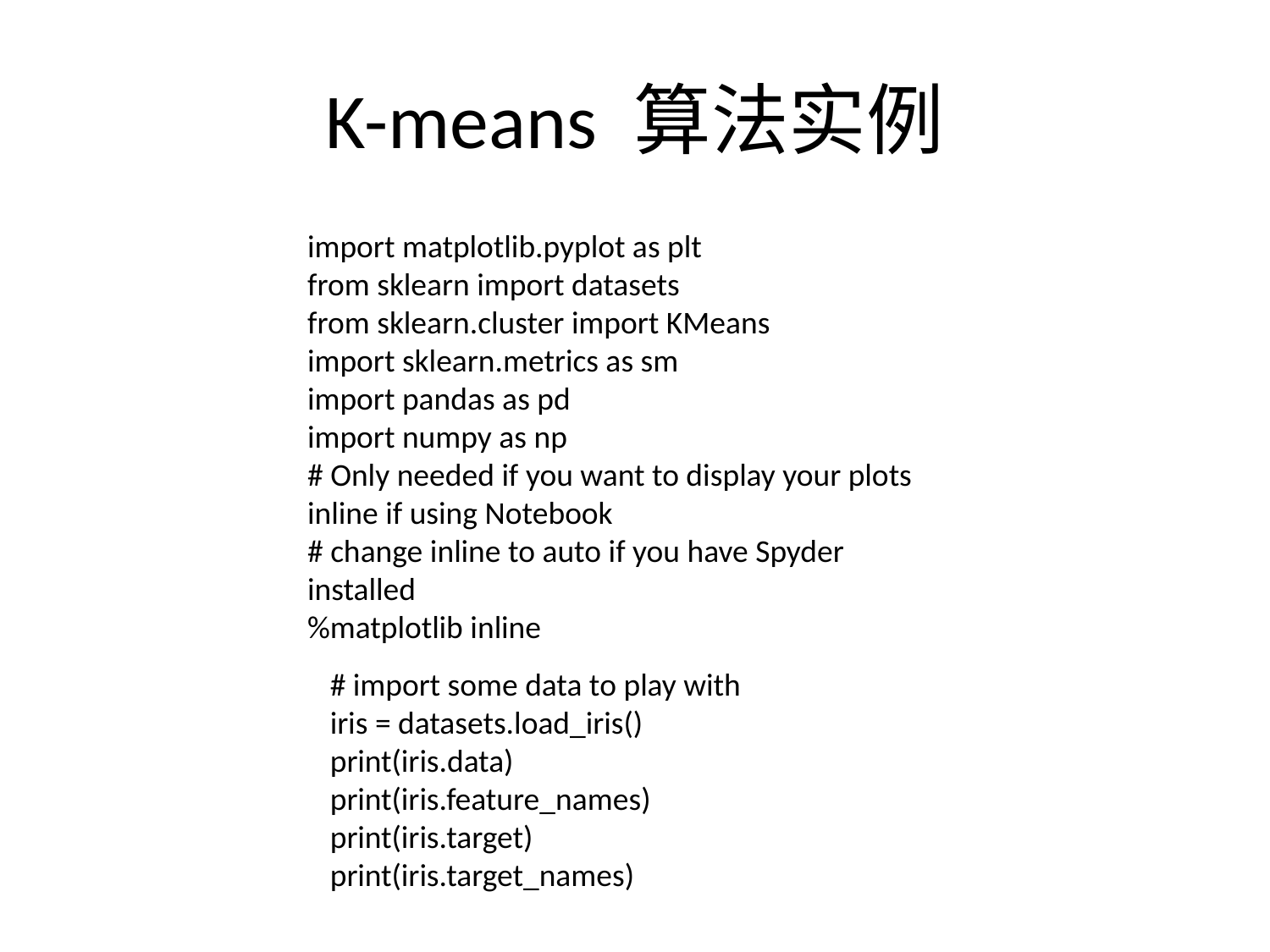

# K-means 算法实例
import matplotlib.pyplot as plt
from sklearn import datasets
from sklearn.cluster import KMeans
import sklearn.metrics as sm
import pandas as pd
import numpy as np
# Only needed if you want to display your plots inline if using Notebook
# change inline to auto if you have Spyder installed
%matplotlib inline
# import some data to play with
iris = datasets.load_iris()
print(iris.data)
print(iris.feature_names)
print(iris.target)
print(iris.target_names)